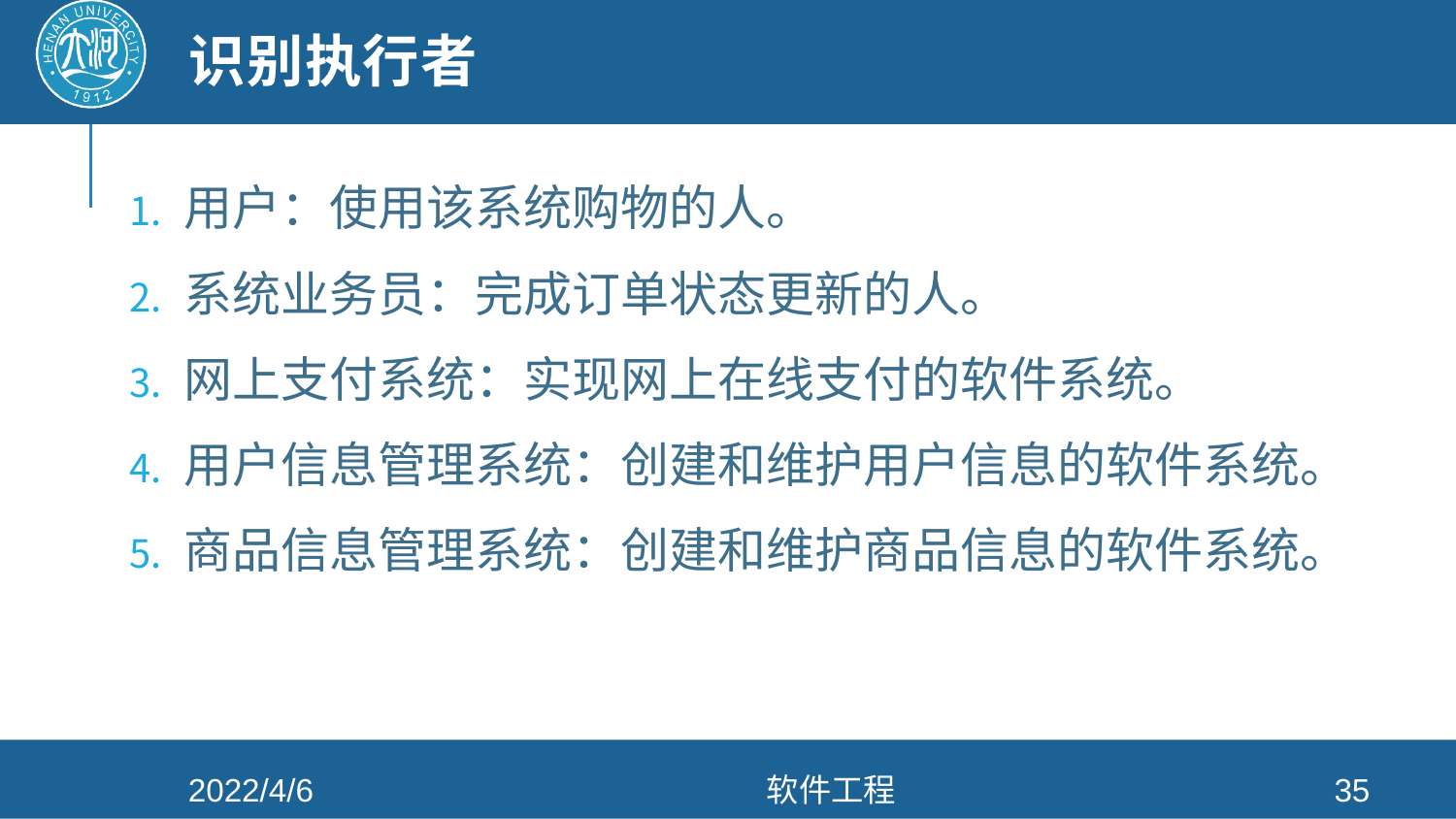

# 识别执行者
用户：使用该系统购物的人。
系统业务员：完成订单状态更新的人。
网上支付系统：实现网上在线支付的软件系统。
用户信息管理系统：创建和维护用户信息的软件系统。
商品信息管理系统：创建和维护商品信息的软件系统。
2022/4/6
软件工程
35